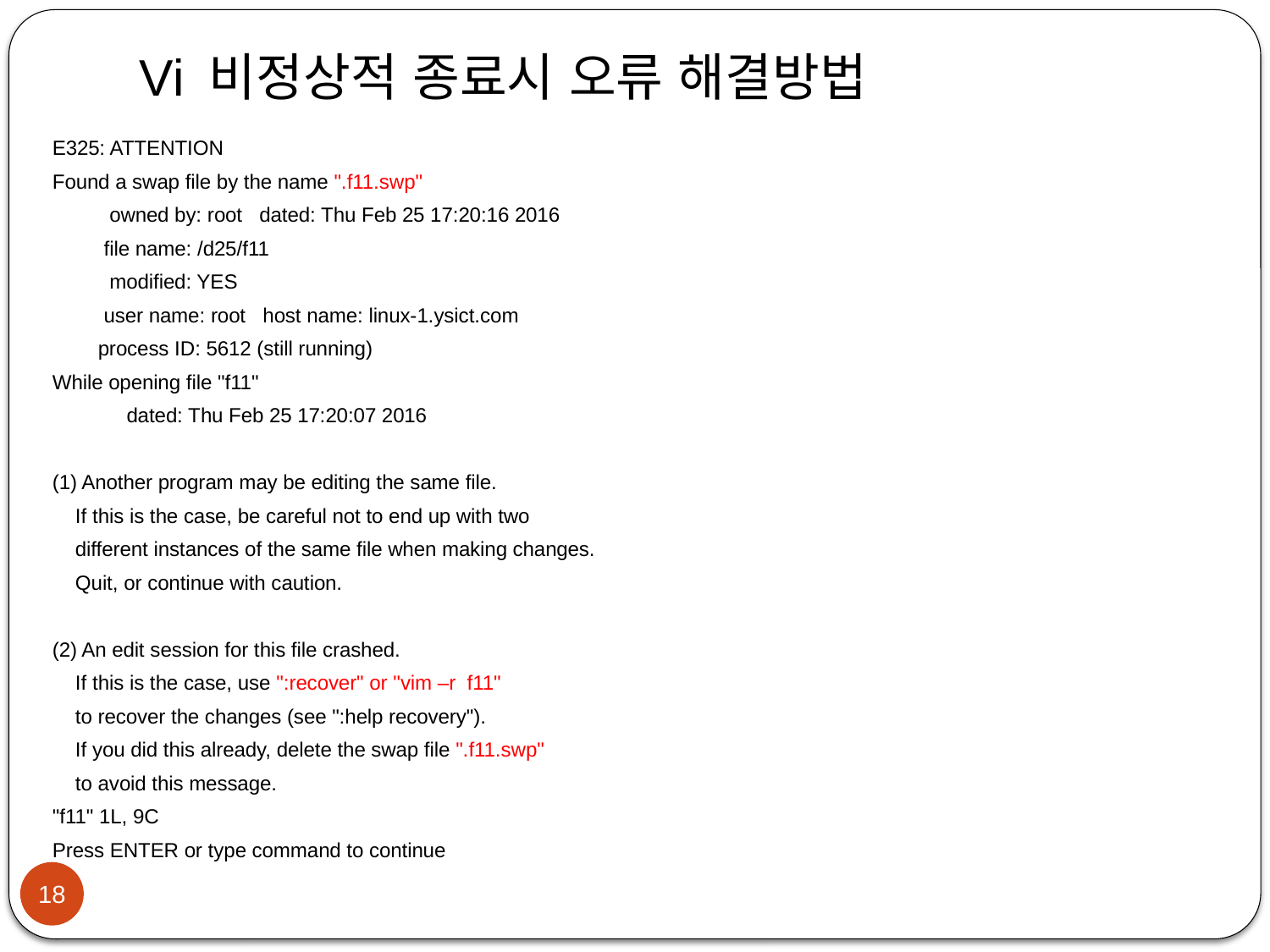

# Vi 비정상적 종료시 오류 해결방법
E325: ATTENTION
Found a swap file by the name ".f11.swp"
          owned by: root   dated: Thu Feb 25 17:20:16 2016
         file name: /d25/f11
          modified: YES
         user name: root   host name: linux-1.ysict.com
        process ID: 5612 (still running)
While opening file "f11"
             dated: Thu Feb 25 17:20:07 2016

(1) Another program may be editing the same file.
    If this is the case, be careful not to end up with two
    different instances of the same file when making changes.
    Quit, or continue with caution.

(2) An edit session for this file crashed.
    If this is the case, use ":recover" or "vim –r  f11"
    to recover the changes (see ":help recovery").
    If you did this already, delete the swap file ".f11.swp"
    to avoid this message.
"f11" 1L, 9C
Press ENTER or type command to continue

18